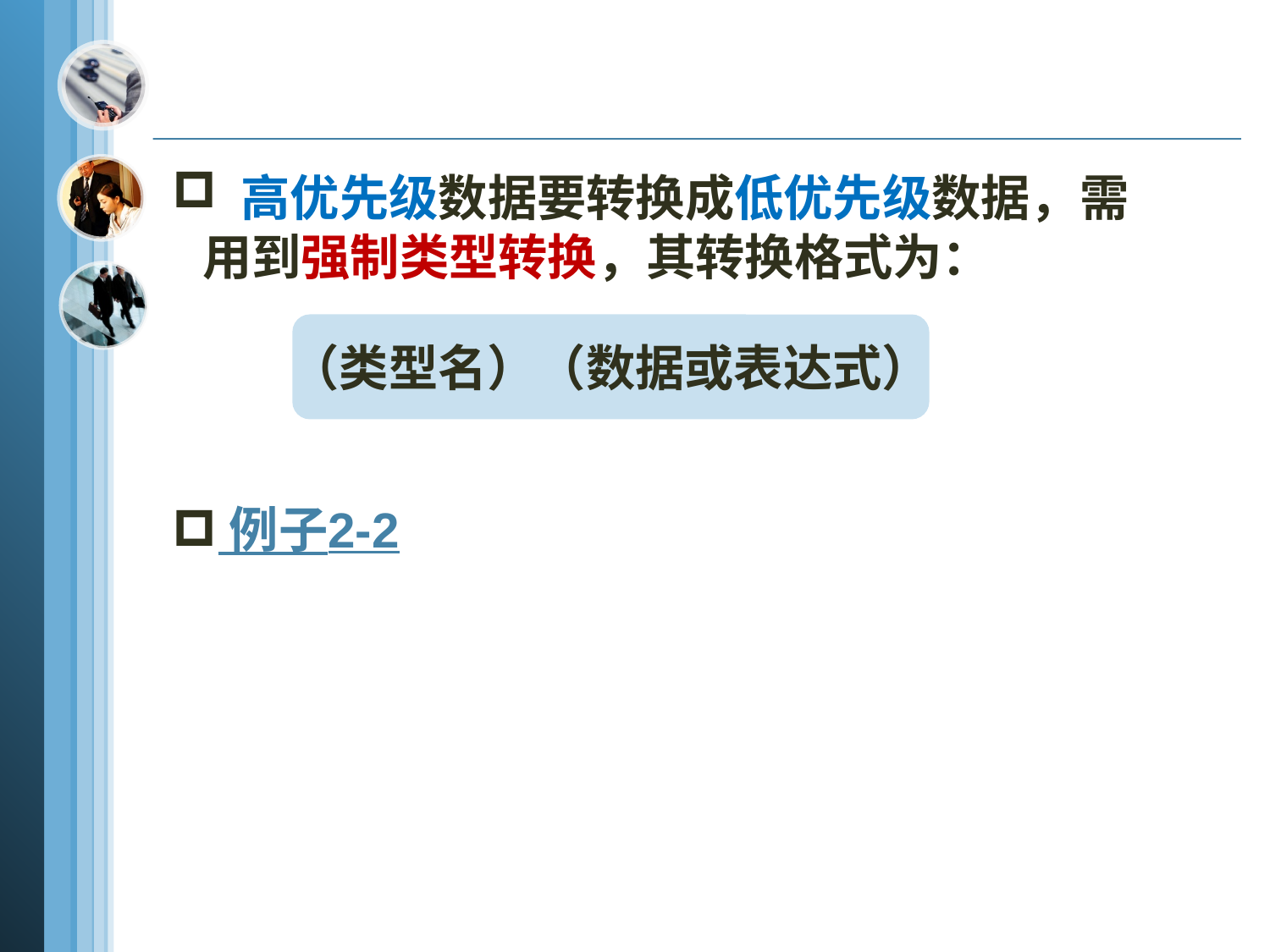

高优先级数据要转换成低优先级数据，需用到强制类型转换，其转换格式为：

（类型名）（数据或表达式）
 例子2-2